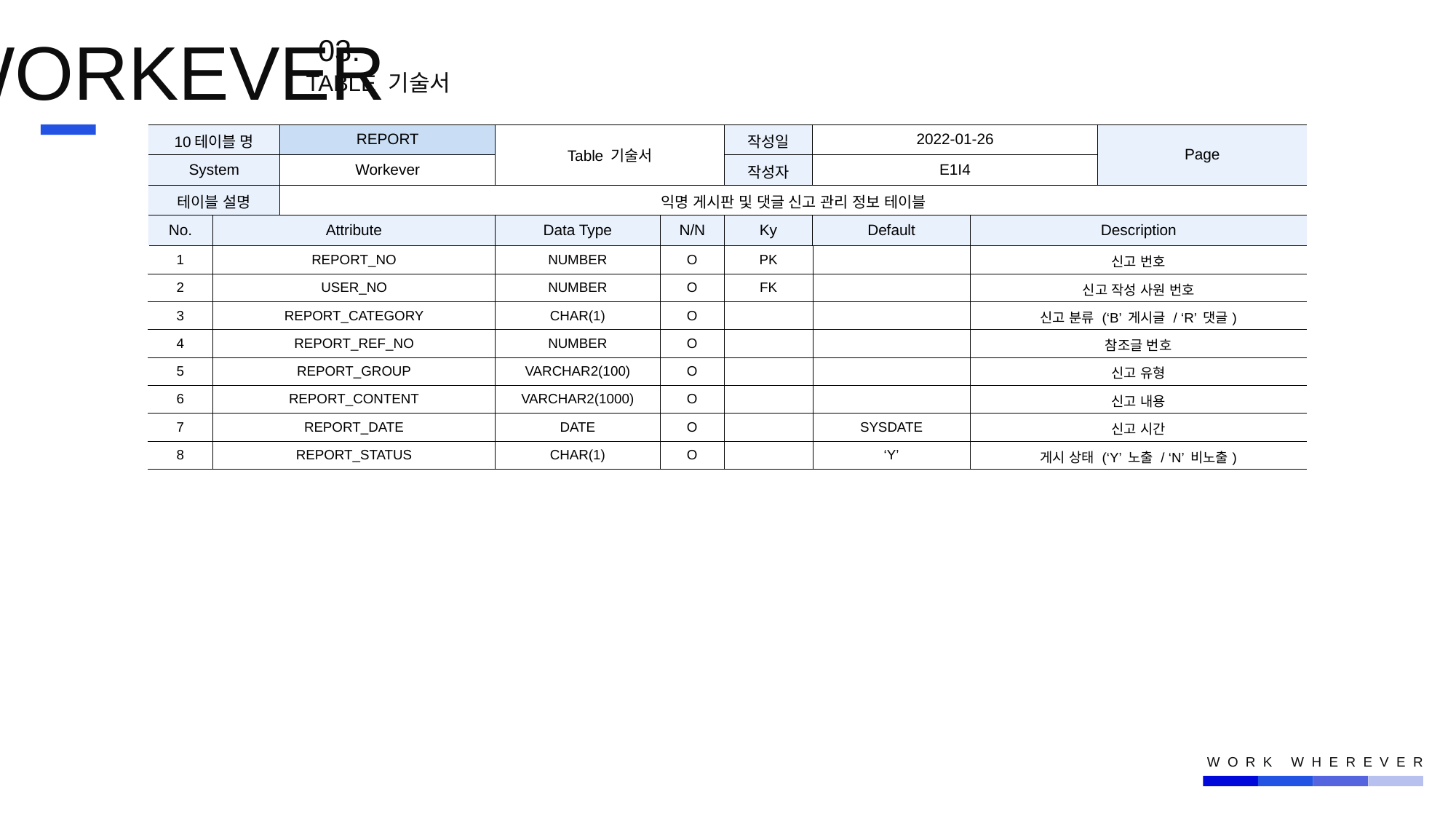

WORKEVER
03.
TABLE 기술서

| 10테이블 명 |  | REPORT | Table 기술서 |  | 작성일 | 2022-01-26 |  | Page |
| --- | --- | --- | --- | --- | --- | --- | --- | --- |
| System |  | Workever |  |  | 작성자 | E1I4 |  |  |
| 테이블 설명 |  | 익명 게시판 및 댓글 신고 관리 정보 테이블 |  |  |  |  |  |  |
| No. | Attribute | Atribute | Data Type | N/N | Ky | Default | Description | Description |
| 1 | REPORT\_NO | 정의1 | NUMBER | O | PK |  | 신고 번호 | OOO |
| 2 | USER\_NO |  | NUMBER | O | FK |  | 신고 작성 사원 번호 |  |
| 3 | REPORT\_CATEGORY |  | CHAR(1) | O |  |  | 신고 분류 (‘B’ 게시글 / ‘R’ 댓글) |  |
| 4 | REPORT\_REF\_NO |  | NUMBER | O |  |  | 참조글 번호 |  |
| 5 | REPORT\_GROUP |  | VARCHAR2(100) | O |  |  | 신고 유형 |  |
| 6 | REPORT\_CONTENT |  | VARCHAR2(1000) | O |  |  | 신고 내용 |  |
| 7 | REPORT\_DATE |  | DATE | O |  | SYSDATE | 신고 시간 |  |
| 8 | REPORT\_STATUS |  | CHAR(1) | O |  | ‘Y’ | 게시 상태 (‘Y’ 노출 / ‘N’ 비노출) |  |
WORK WHEREVER